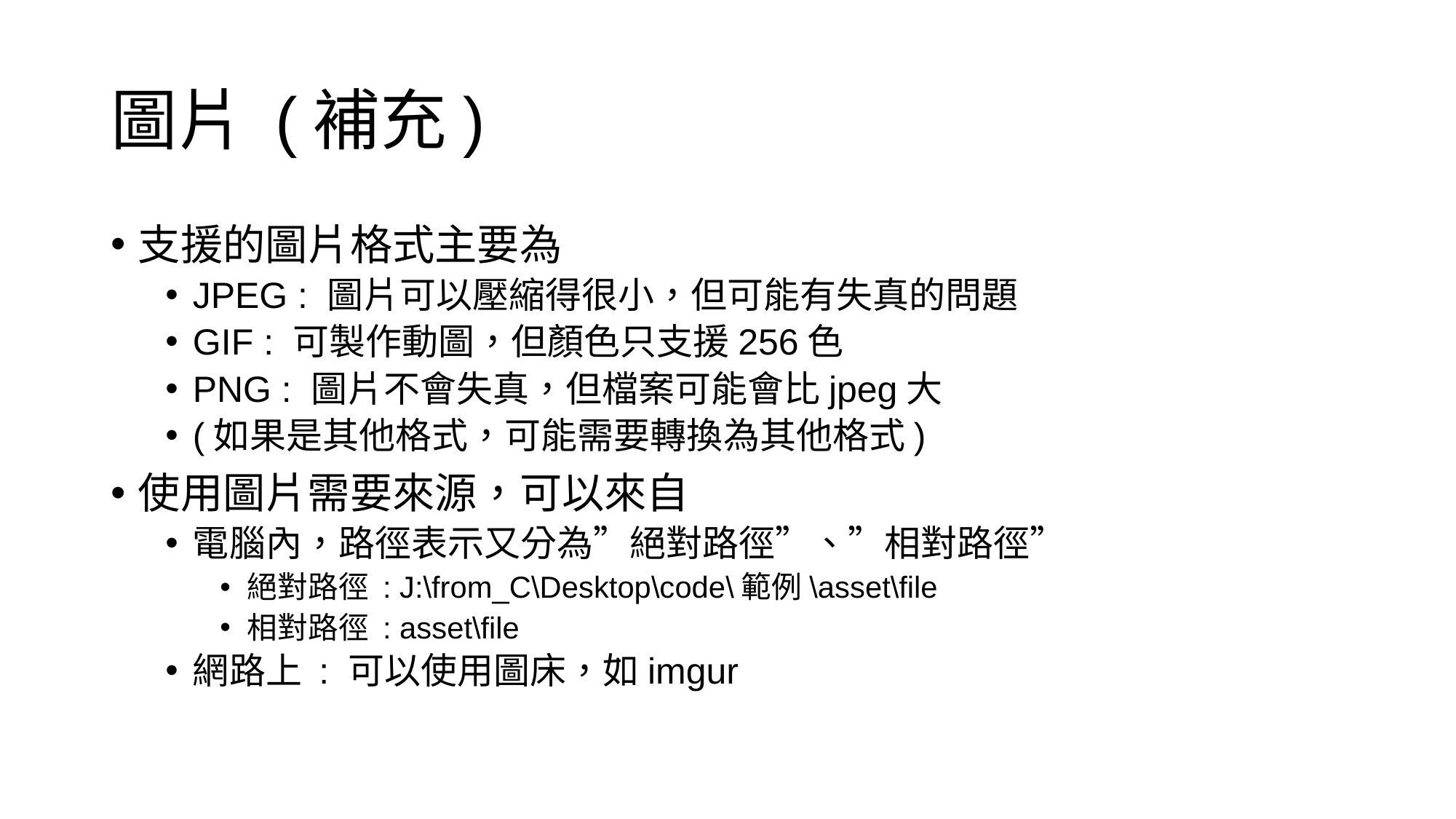

# 圖片 (補充)
支援的圖片格式主要為
JPEG : 圖片可以壓縮得很小，但可能有失真的問題
GIF : 可製作動圖，但顏色只支援256色
PNG : 圖片不會失真，但檔案可能會比jpeg大
(如果是其他格式，可能需要轉換為其他格式)
使用圖片需要來源，可以來自
電腦內，路徑表示又分為”絕對路徑”、”相對路徑”
絕對路徑 : J:\from_C\Desktop\code\範例\asset\file
相對路徑 : asset\file
網路上 : 可以使用圖床，如imgur